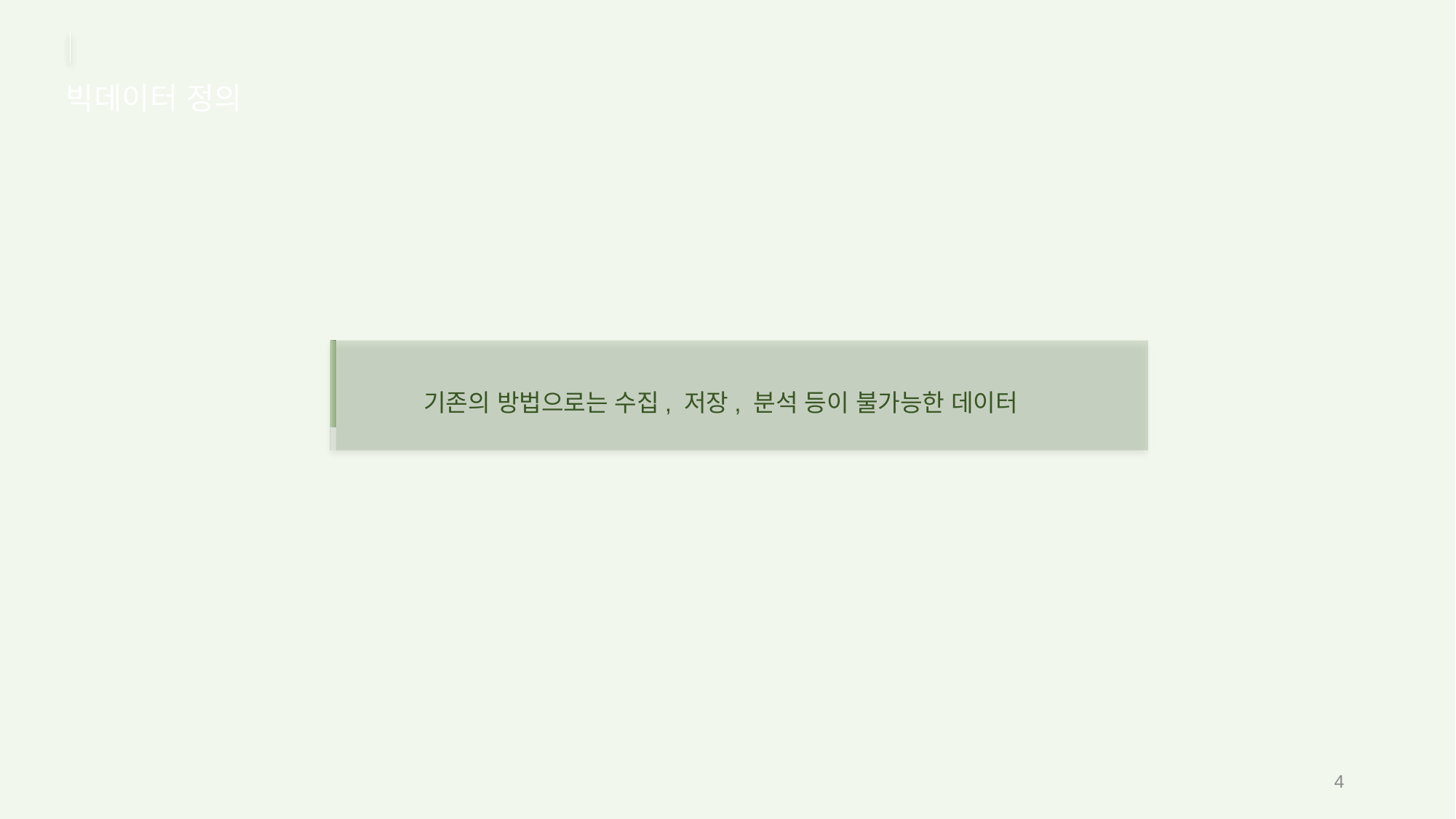

빅데이터 정의

기존의 방법으로는 수집, 저장, 분석 등이 불가능한 데이터
4